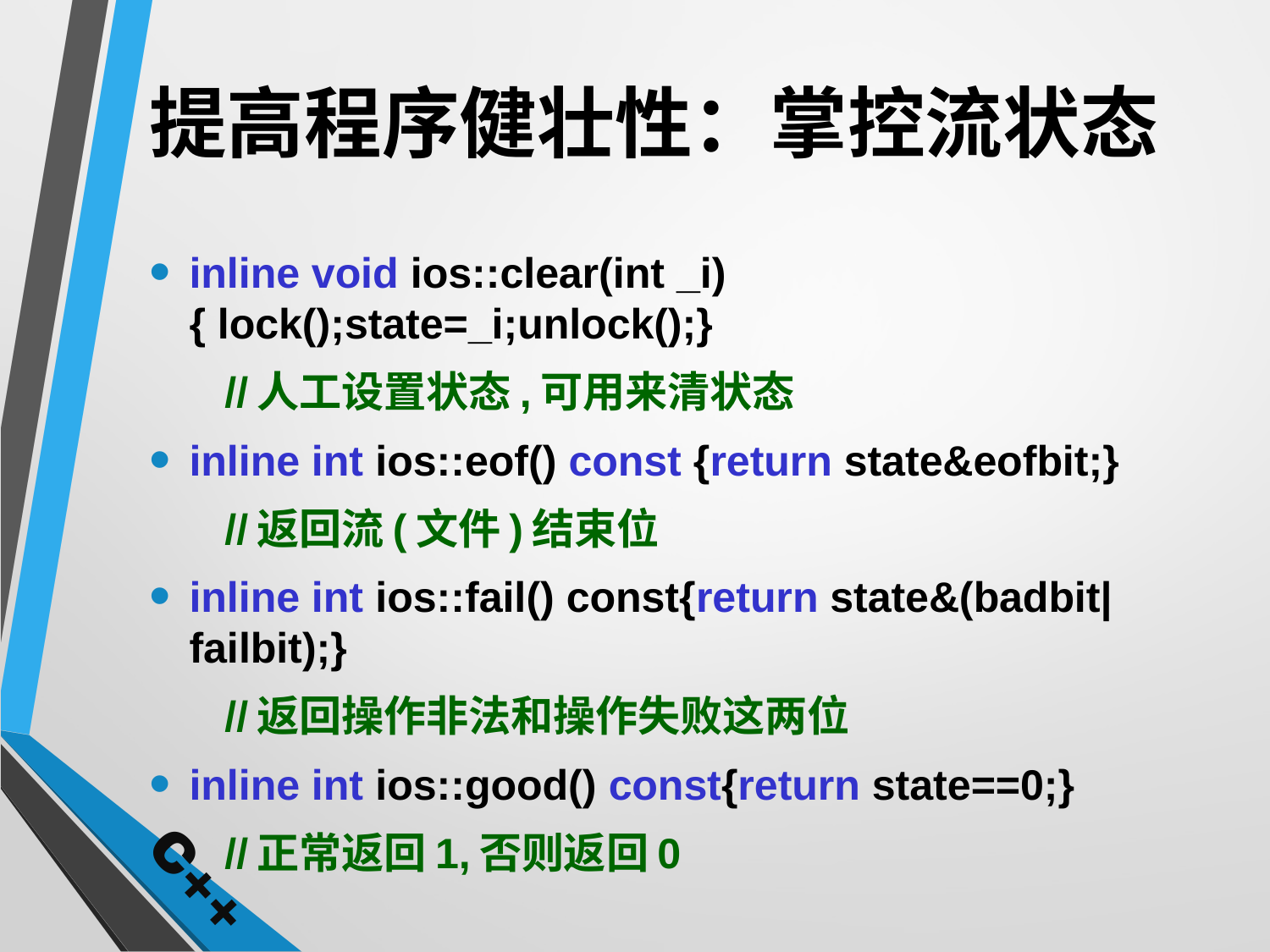

# 提高程序健壮性：掌控流状态
inline void ios::clear(int _i){ lock();state=_i;unlock();}
	   //人工设置状态,可用来清状态
inline int ios::eof() const {return state&eofbit;}
	   //返回流(文件)结束位
inline int ios::fail() const{return state&(badbit|failbit);}
	   //返回操作非法和操作失败这两位
inline int ios::good() const{return state==0;}
	   //正常返回1,否则返回0